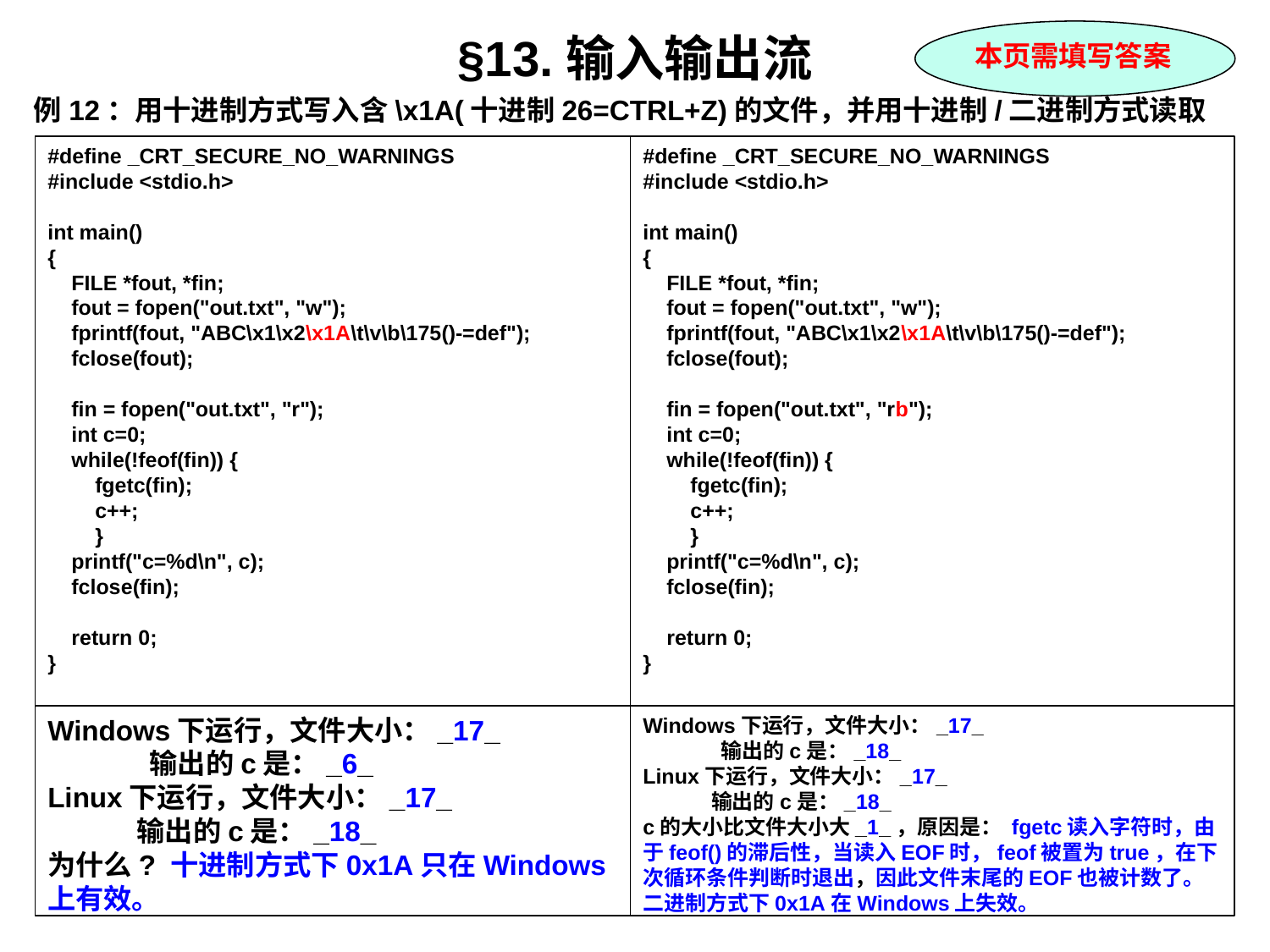

§13.输入输出流
例12：用十进制方式写入含\x1A(十进制26=CTRL+Z)的文件，并用十进制/二进制方式读取
本页需填写答案
#define _CRT_SECURE_NO_WARNINGS
#include <stdio.h>

int main()
{
    FILE *fout, *fin;
    fout = fopen("out.txt", "w");
    fprintf(fout, "ABC\x1\x2\x1A\t\v\b\175()-=def");
    fclose(fout);

    fin = fopen("out.txt", "r");
    int c=0;
    while(!feof(fin)) {
        fgetc(fin);
        c++;
        }
    printf("c=%d\n", c);
    fclose(fin);

    return 0;
}
#define _CRT_SECURE_NO_WARNINGS
#include <stdio.h>

int main()
{
    FILE *fout, *fin;
    fout = fopen("out.txt", "w");
    fprintf(fout, "ABC\x1\x2\x1A\t\v\b\175()-=def");
    fclose(fout);

    fin = fopen("out.txt", "rb");
    int c=0;
    while(!feof(fin)) {
        fgetc(fin);
        c++;
        }
    printf("c=%d\n", c);
    fclose(fin);

    return 0;
}
Windows下运行，文件大小：_17_
               输出的c是：_6_
Linux下运行，文件大小：_17_
             输出的c是：_18_
为什么? 十进制方式下0x1A只在Windows上有效。

Windows下运行，文件大小：_17_
               输出的c是：_18_
Linux下运行，文件大小：_17_
             输出的c是：_18_
c的大小比文件大小大_1_，原因是： fgetc读入字符时，由于feof()的滞后性，当读入EOF时，feof被置为true，在下次循环条件判断时退出，因此文件末尾的EOF也被计数了。二进制方式下0x1A在Windows上失效。